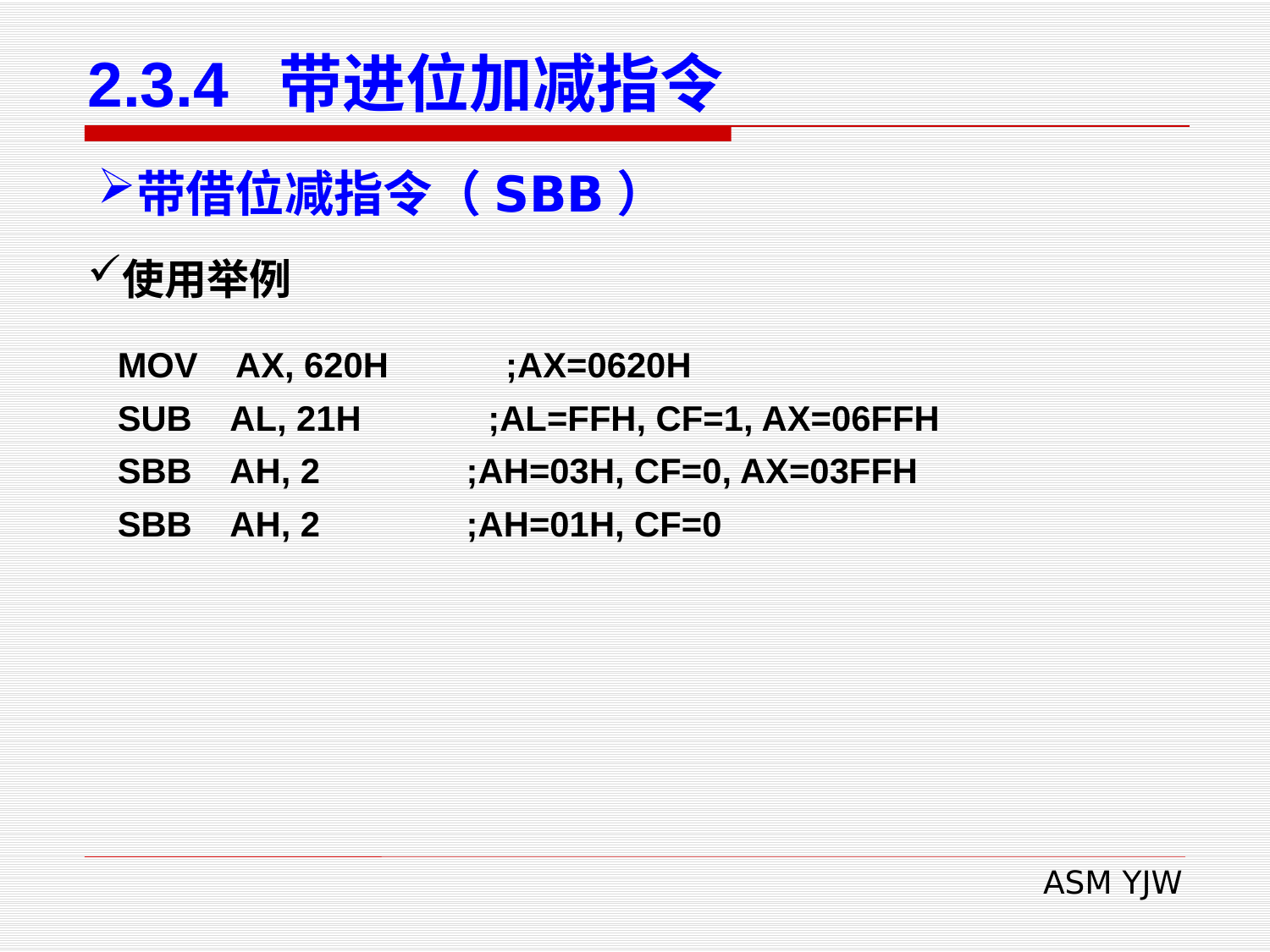

# 2.3.4  带进位加减指令
带借位减指令（SBB）
使用举例
MOV    AX, 620H            ;AX=0620H
SUB    AL, 21H             ;AL=FFH, CF=1, AX=06FFH
SBB    AH, 2               ;AH=03H, CF=0, AX=03FFH
SBB    AH, 2               ;AH=01H, CF=0